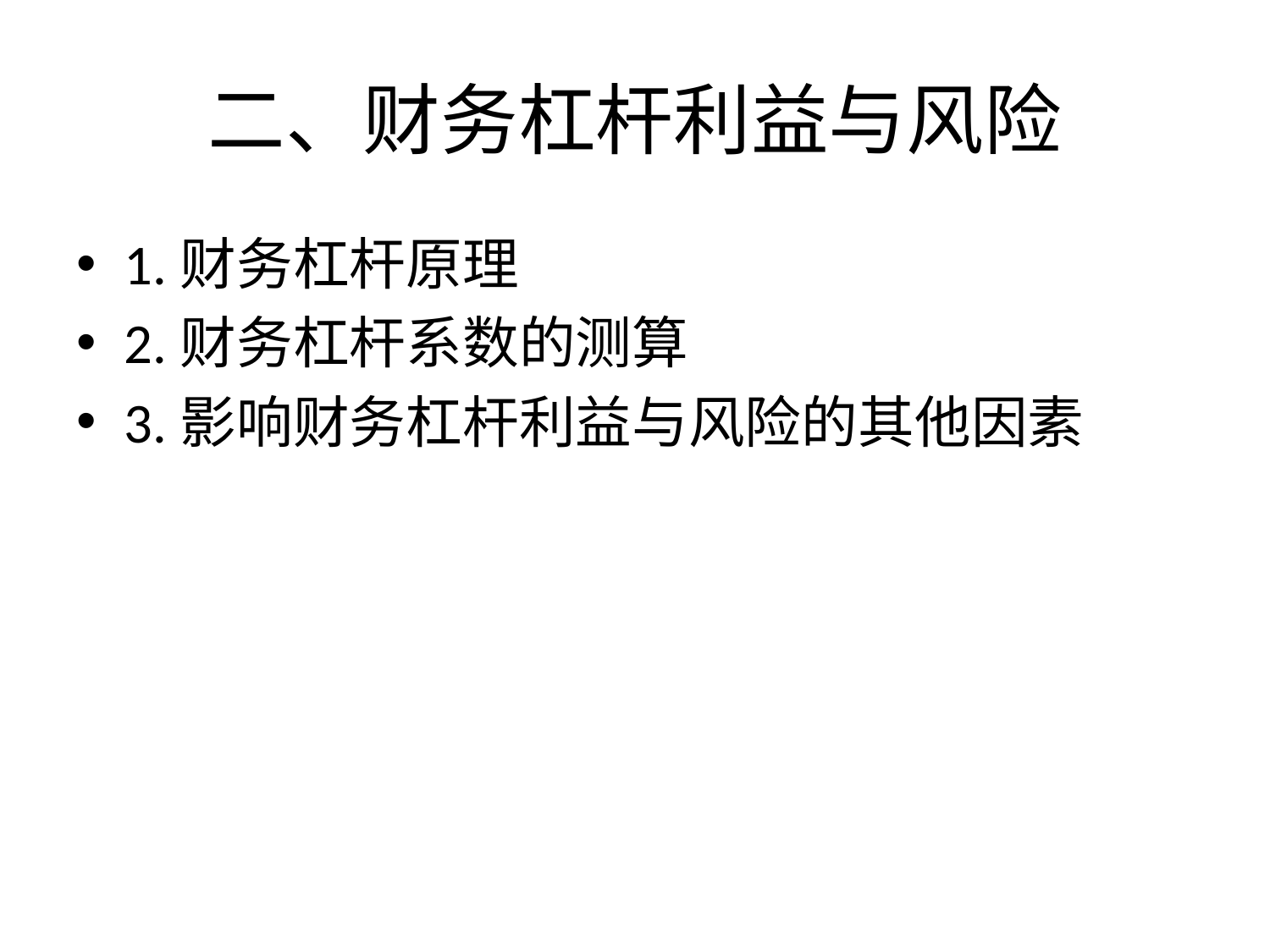

二、财务杠杆利益与风险
1.财务杠杆原理
2.财务杠杆系数的测算
3.影响财务杠杆利益与风险的其他因素